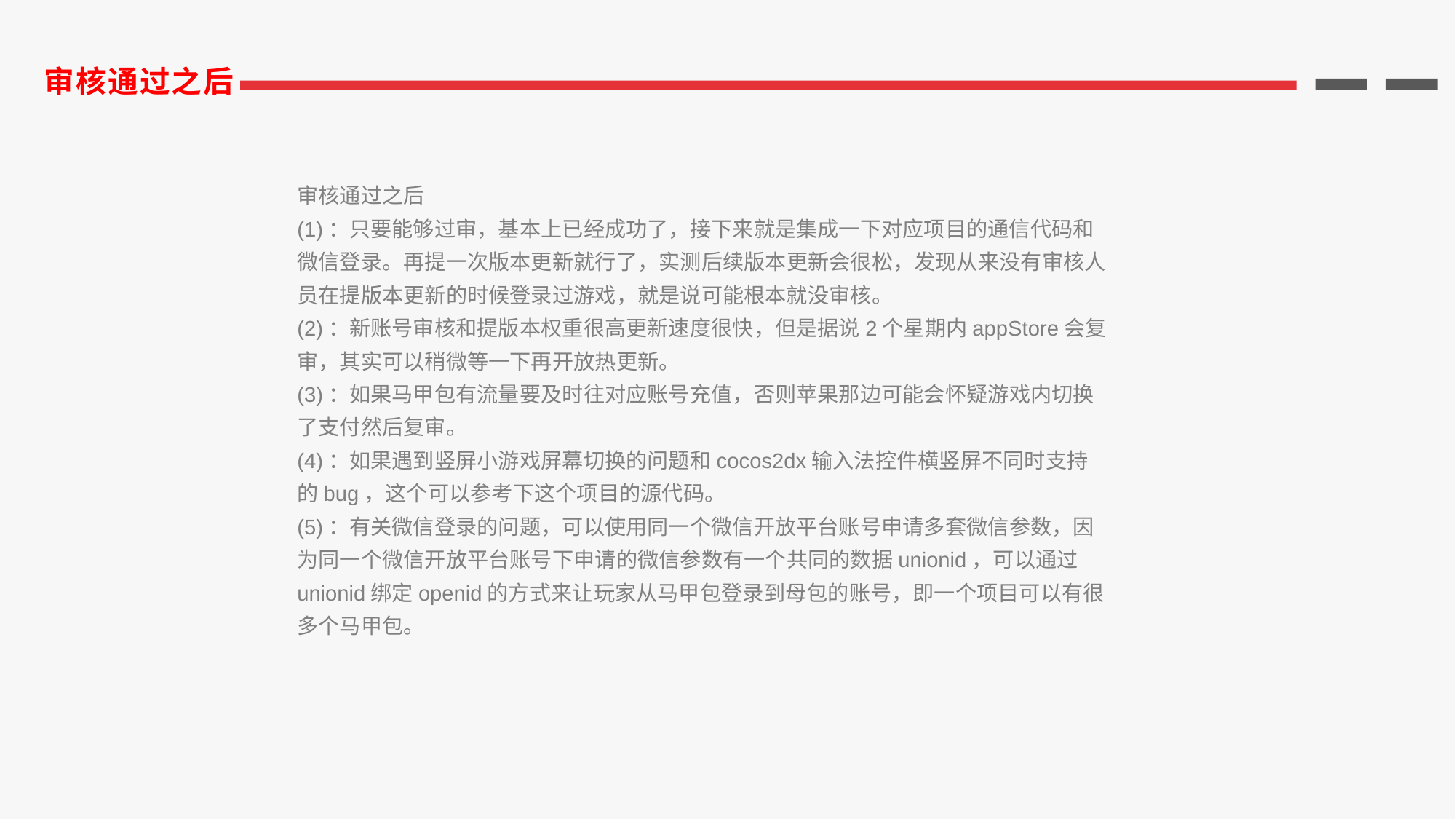

审核通过之后

审核通过之后
(1)：只要能够过审，基本上已经成功了，接下来就是集成一下对应项目的通信代码和微信登录。再提一次版本更新就行了，实测后续版本更新会很松，发现从来没有审核人员在提版本更新的时候登录过游戏，就是说可能根本就没审核。
(2)：新账号审核和提版本权重很高更新速度很快，但是据说2个星期内appStore会复审，其实可以稍微等一下再开放热更新。
(3)：如果马甲包有流量要及时往对应账号充值，否则苹果那边可能会怀疑游戏内切换了支付然后复审。
(4)：如果遇到竖屏小游戏屏幕切换的问题和cocos2dx输入法控件横竖屏不同时支持的bug，这个可以参考下这个项目的源代码。
(5)：有关微信登录的问题，可以使用同一个微信开放平台账号申请多套微信参数，因为同一个微信开放平台账号下申请的微信参数有一个共同的数据unionid，可以通过unionid绑定openid的方式来让玩家从马甲包登录到母包的账号，即一个项目可以有很多个马甲包。